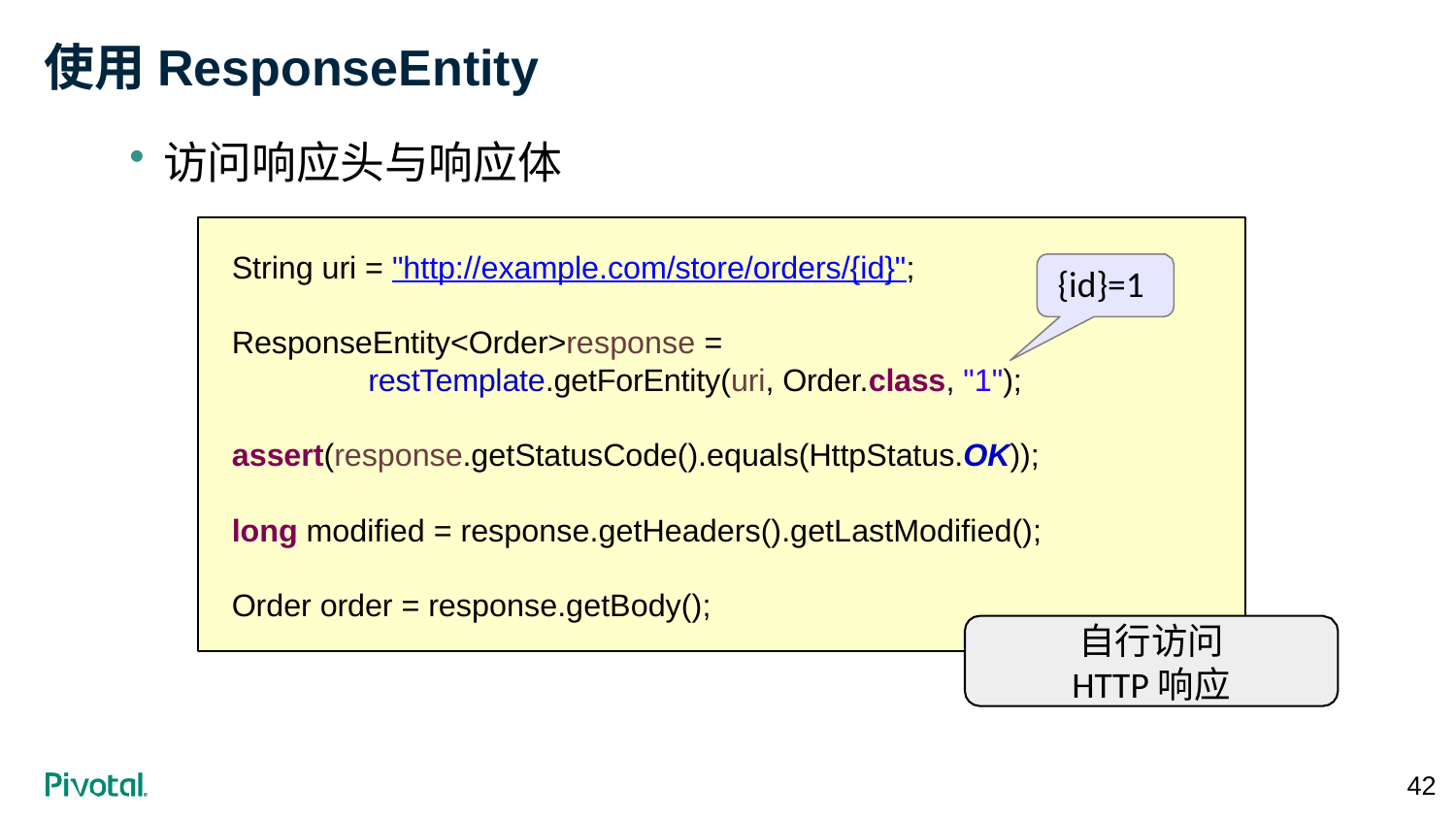

# 使用ResponseEntity
访问响应头与响应体

String uri = "http://example.com/store/orders/{id}";

ResponseEntity<Order>response =
                restTemplate.getForEntity(uri, Order.class, "1");

assert(response.getStatusCode().equals(HttpStatus.OK));

long modified = response.getHeaders().getLastModified();

Order order = response.getBody();

{id}=1
自行访问
HTTP响应

42